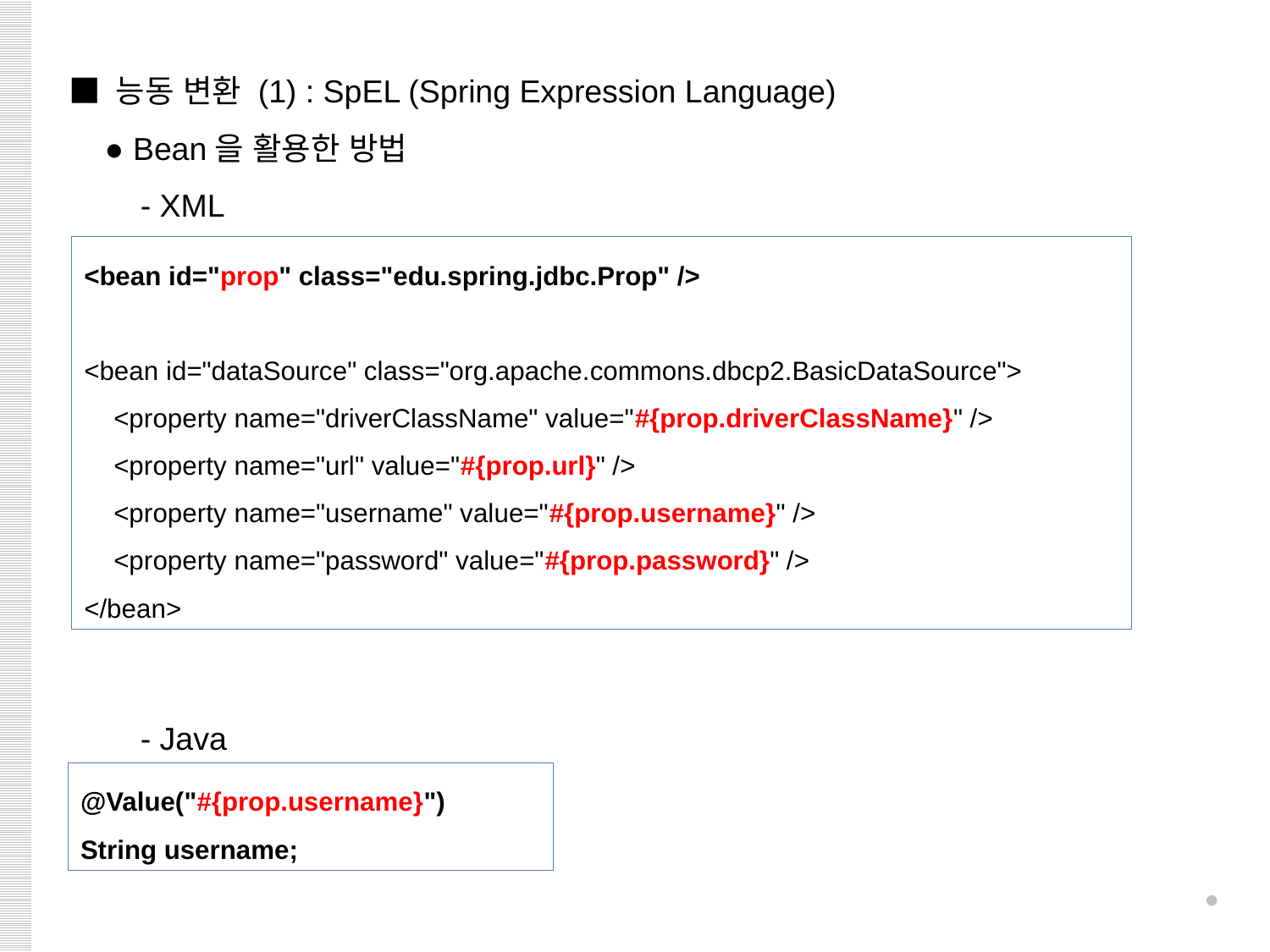

■ 능동 변환 (1) : SpEL (Spring Expression Language)
    ● Bean을 활용한 방법
        - XML

        - Java

<bean id="prop" class="edu.spring.jdbc.Prop" />

<bean id="dataSource" class="org.apache.commons.dbcp2.BasicDataSource">
    <property name="driverClassName" value="#{prop.driverClassName}" />
    <property name="url" value="#{prop.url}" />
    <property name="username" value="#{prop.username}" />
    <property name="password" value="#{prop.password}" />
</bean>
@Value("#{prop.username}")
String username;